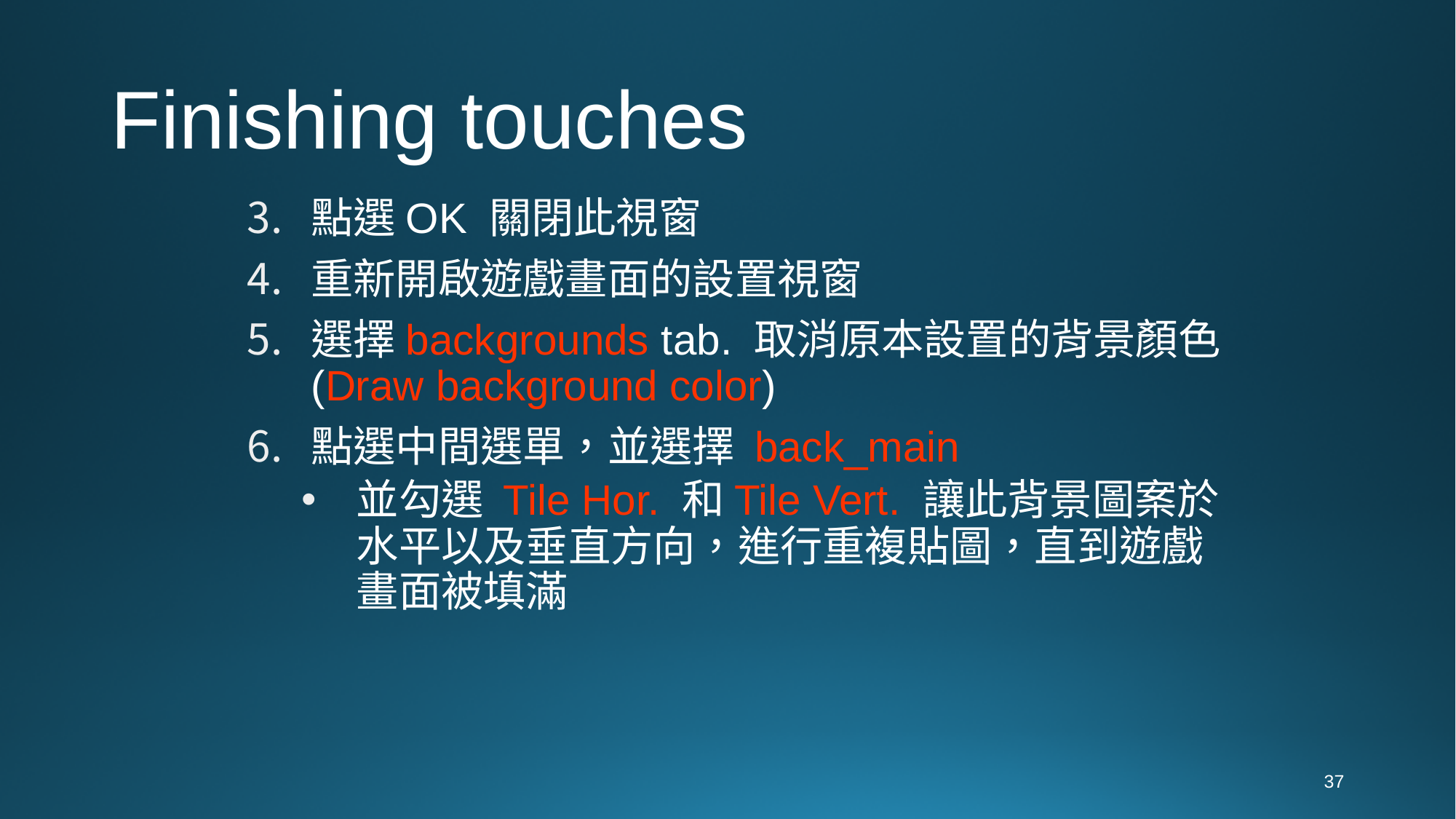

# Finishing touches
點選OK 關閉此視窗
重新開啟遊戲畫面的設置視窗
選擇backgrounds tab. 取消原本設置的背景顏色(Draw background color)
點選中間選單，並選擇 back_main
並勾選 Tile Hor. 和Tile Vert. 讓此背景圖案於水平以及垂直方向，進行重複貼圖，直到遊戲畫面被填滿
37